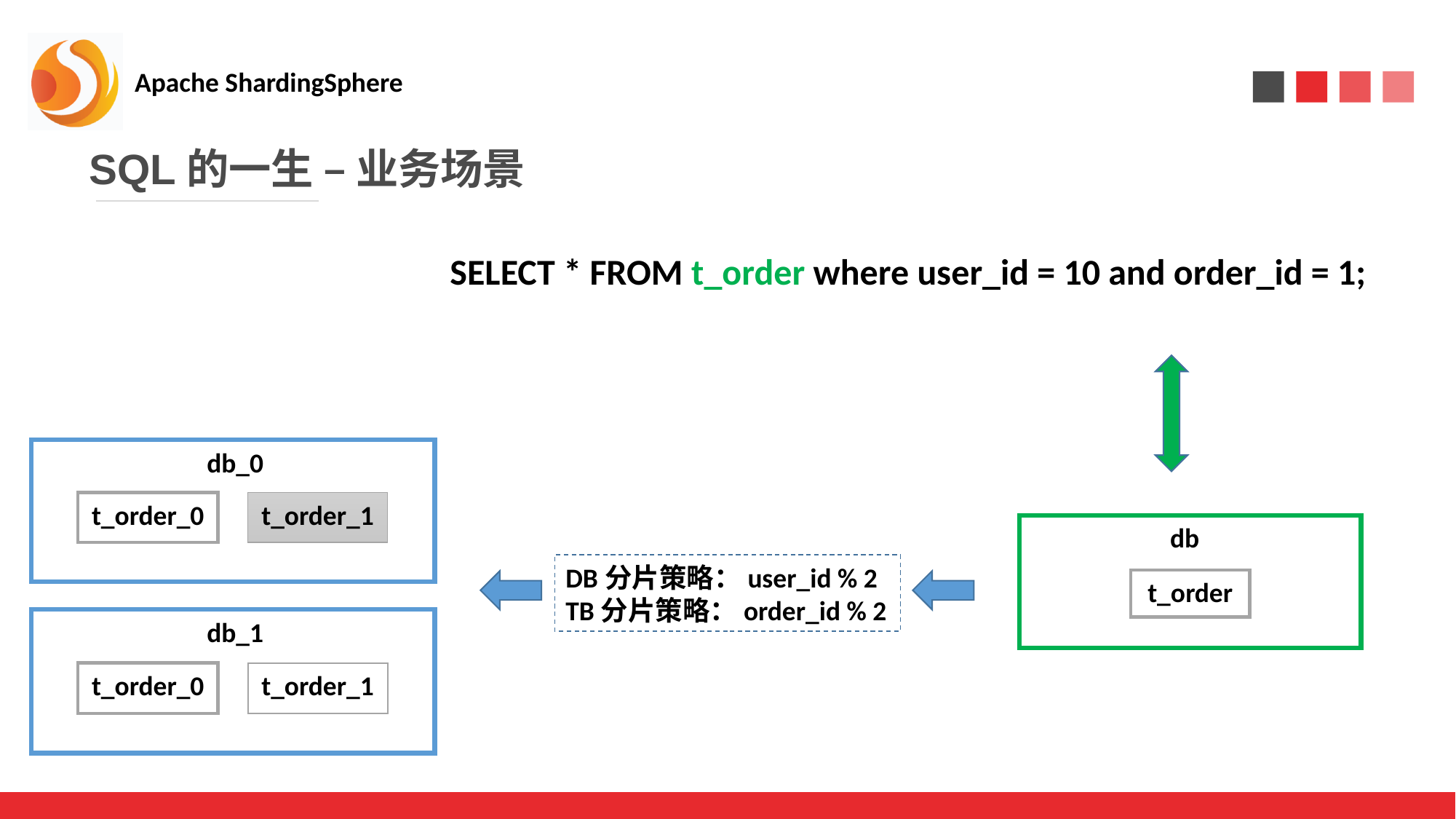

SQL的一生 – 业务场景
SELECT * FROM t_order where user_id = 10 and order_id = 1;

	         db_0
t_order_0
t_order_1
	     db
t_order
DB分片策略：user_id % 2
TB分片策略：order_id % 2

	         db_1
t_order_0
t_order_1